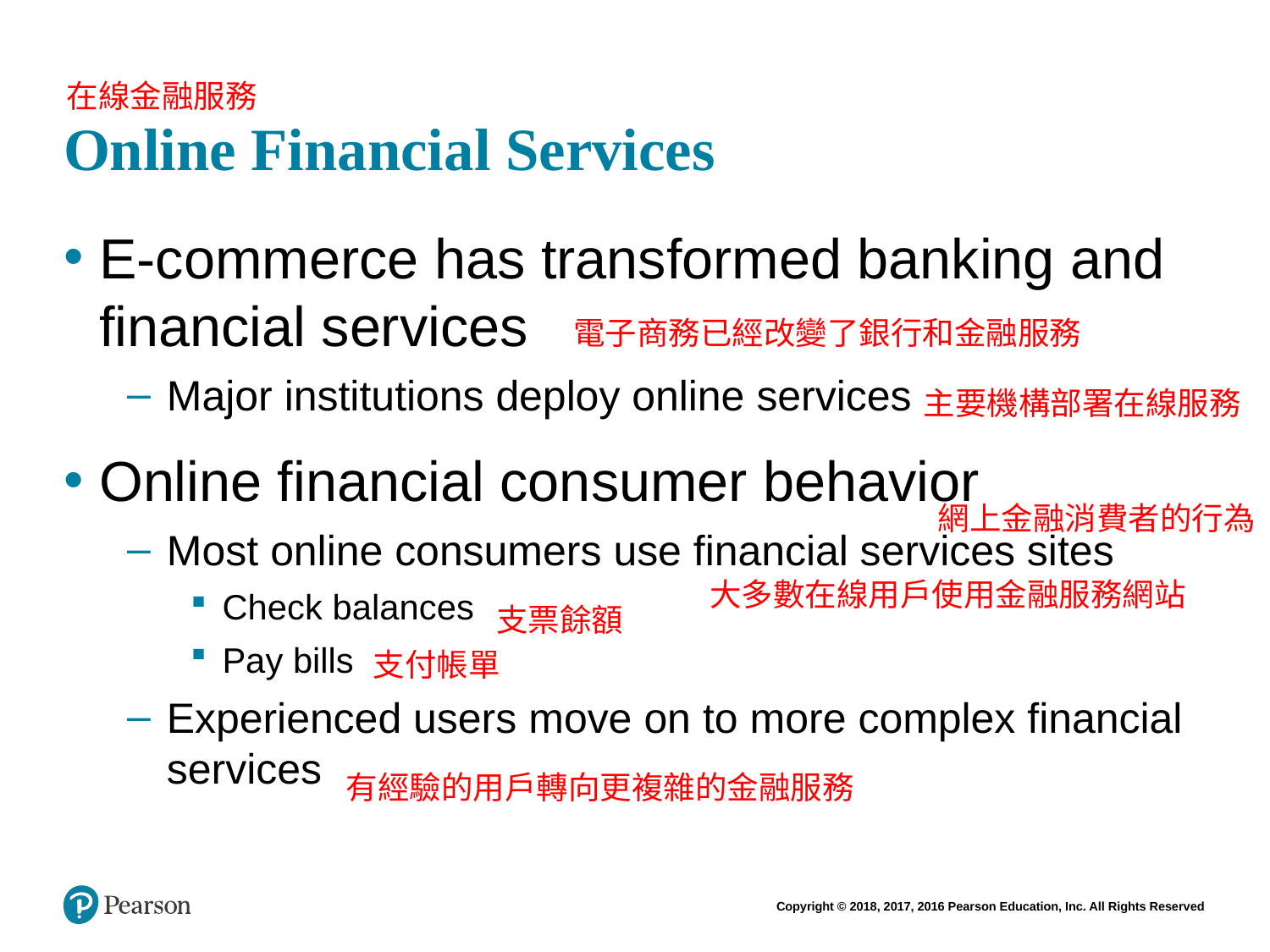

# Online Financial Services
在線金融服務
E-commerce has transformed banking and financial services
Major institutions deploy online services
Online financial consumer behavior
Most online consumers use financial services sites
Check balances
Pay bills
Experienced users move on to more complex financial services
電子商務已經改變了銀行和金融服務
主要機構部署在線服務
網上金融消費者的行為
大多數在線用戶使用金融服務網站
支票餘額
支付帳單
有經驗的用戶轉向更複雜的金融服務